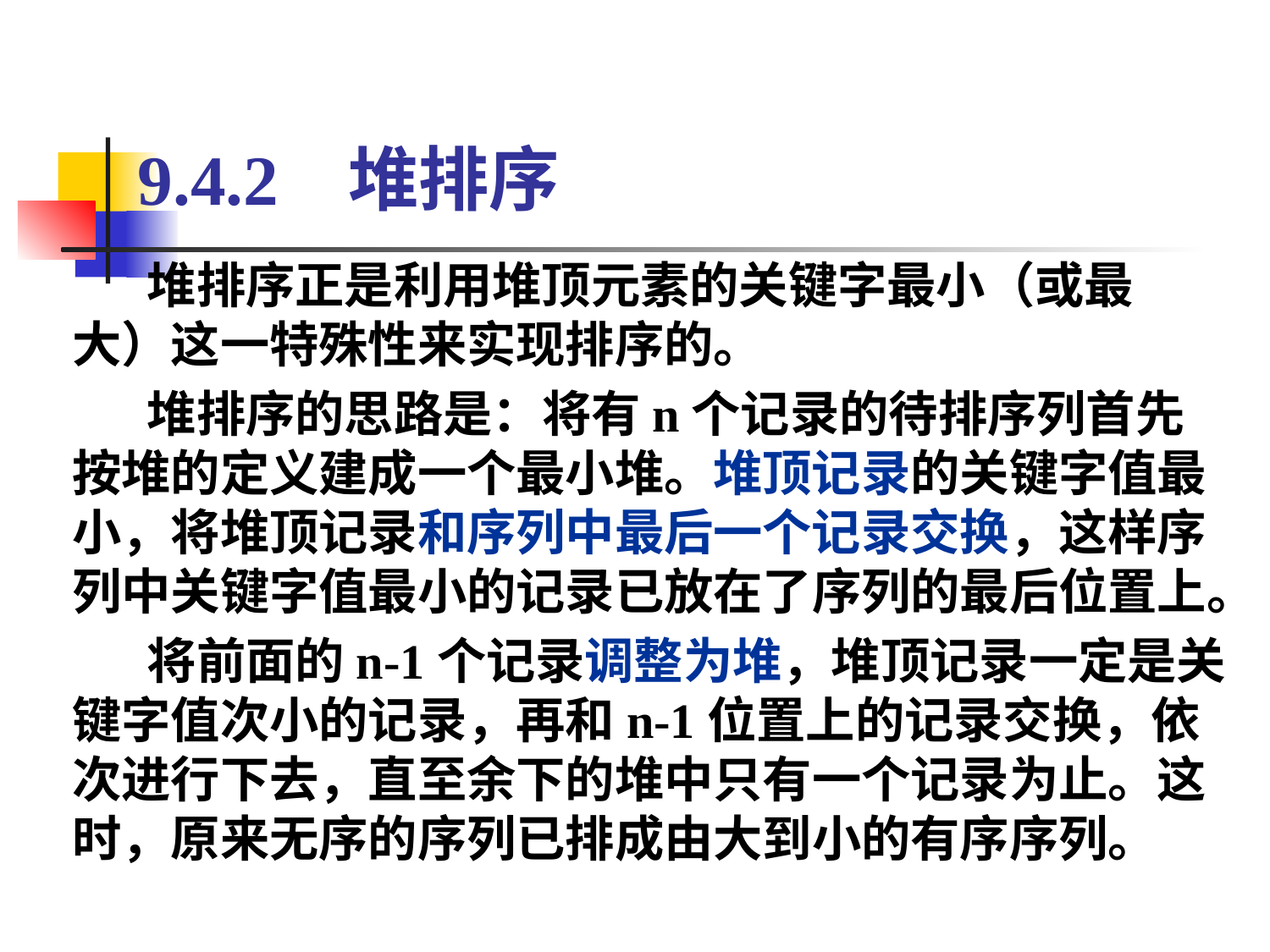

# 9.4.2   堆排序
堆排序正是利用堆顶元素的关键字最小（或最大）这一特殊性来实现排序的。
堆排序的思路是：将有n个记录的待排序列首先按堆的定义建成一个最小堆。堆顶记录的关键字值最小，将堆顶记录和序列中最后一个记录交换，这样序列中关键字值最小的记录已放在了序列的最后位置上。
将前面的n-1个记录调整为堆，堆顶记录一定是关键字值次小的记录，再和n-1位置上的记录交换，依次进行下去，直至余下的堆中只有一个记录为止。这时，原来无序的序列已排成由大到小的有序序列。

53